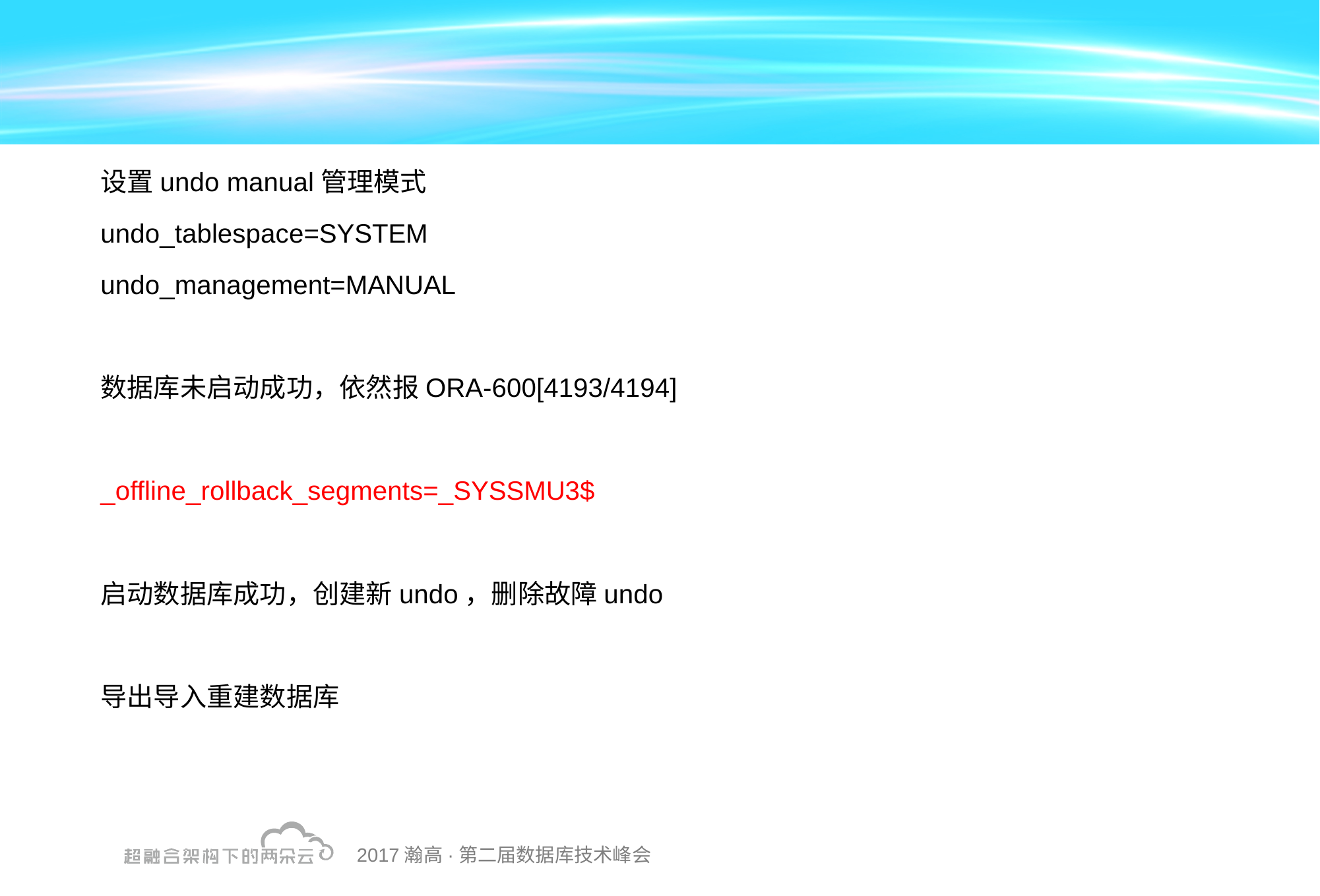

#
设置undo manual管理模式
undo_tablespace=SYSTEM
undo_management=MANUAL

数据库未启动成功，依然报ORA-600[4193/4194]

_offline_rollback_segments=_SYSSMU3$

启动数据库成功，创建新undo，删除故障undo

导出导入重建数据库